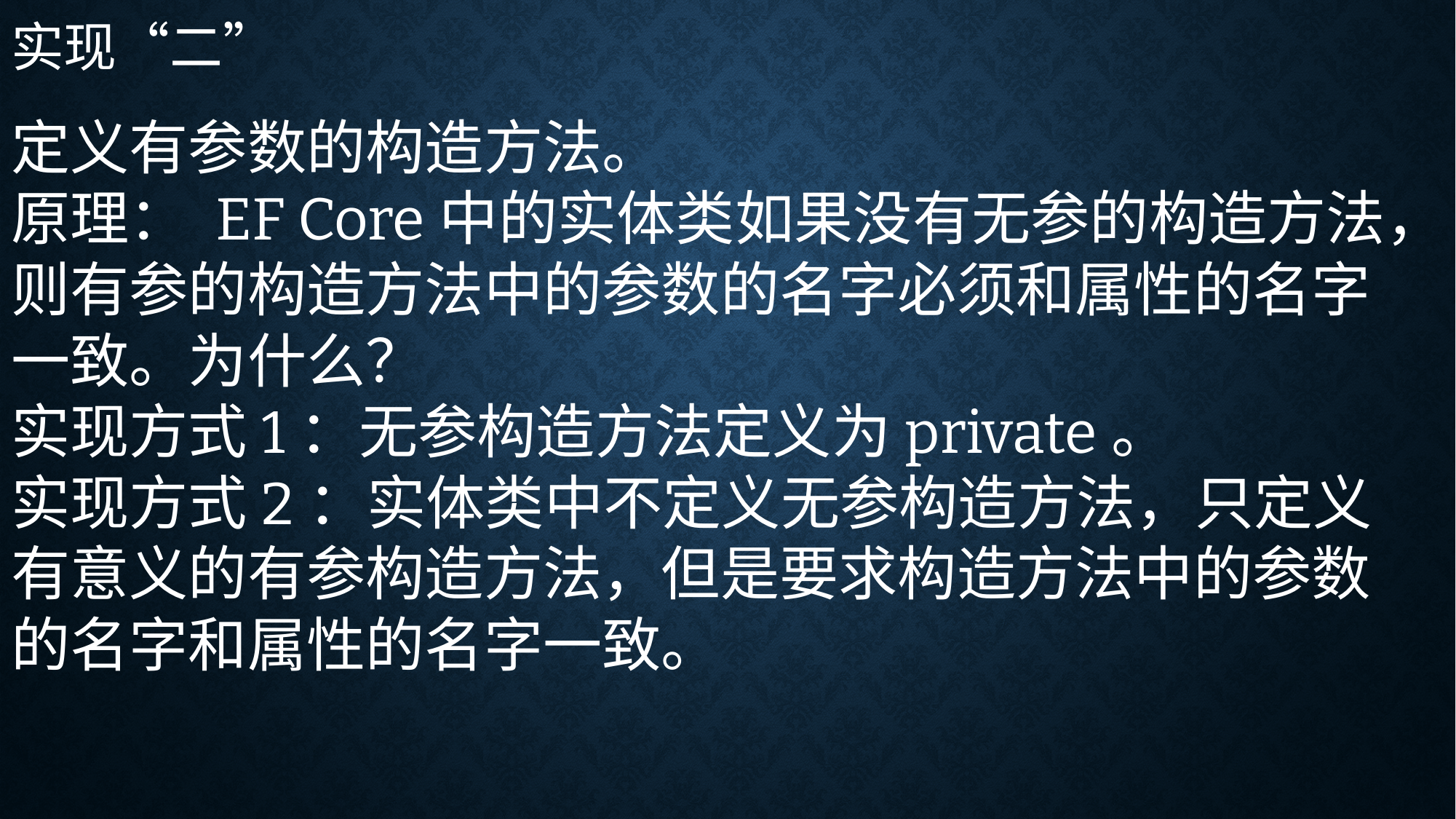

实现“二”
定义有参数的构造方法。
原理： EF Core中的实体类如果没有无参的构造方法，则有参的构造方法中的参数的名字必须和属性的名字一致。为什么？
实现方式1：无参构造方法定义为private。
实现方式2：实体类中不定义无参构造方法，只定义有意义的有参构造方法，但是要求构造方法中的参数的名字和属性的名字一致。